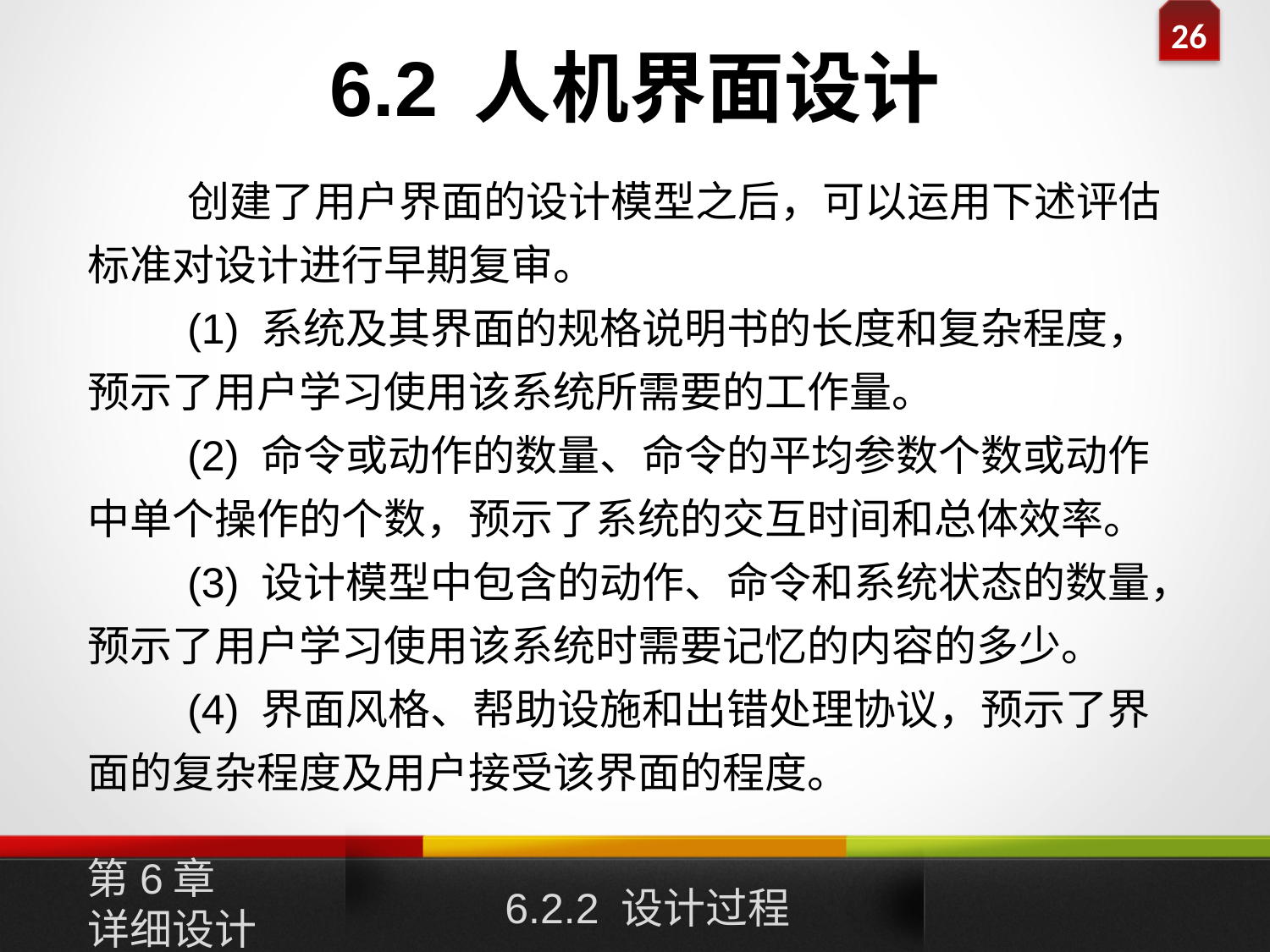

# 6.2 人机界面设计
创建了用户界面的设计模型之后，可以运用下述评估标准对设计进行早期复审。
(1) 系统及其界面的规格说明书的长度和复杂程度，预示了用户学习使用该系统所需要的工作量。
(2) 命令或动作的数量、命令的平均参数个数或动作中单个操作的个数，预示了系统的交互时间和总体效率。
(3) 设计模型中包含的动作、命令和系统状态的数量，预示了用户学习使用该系统时需要记忆的内容的多少。
(4) 界面风格、帮助设施和出错处理协议，预示了界面的复杂程度及用户接受该界面的程度。
第6章
详细设计
6.2.2 设计过程